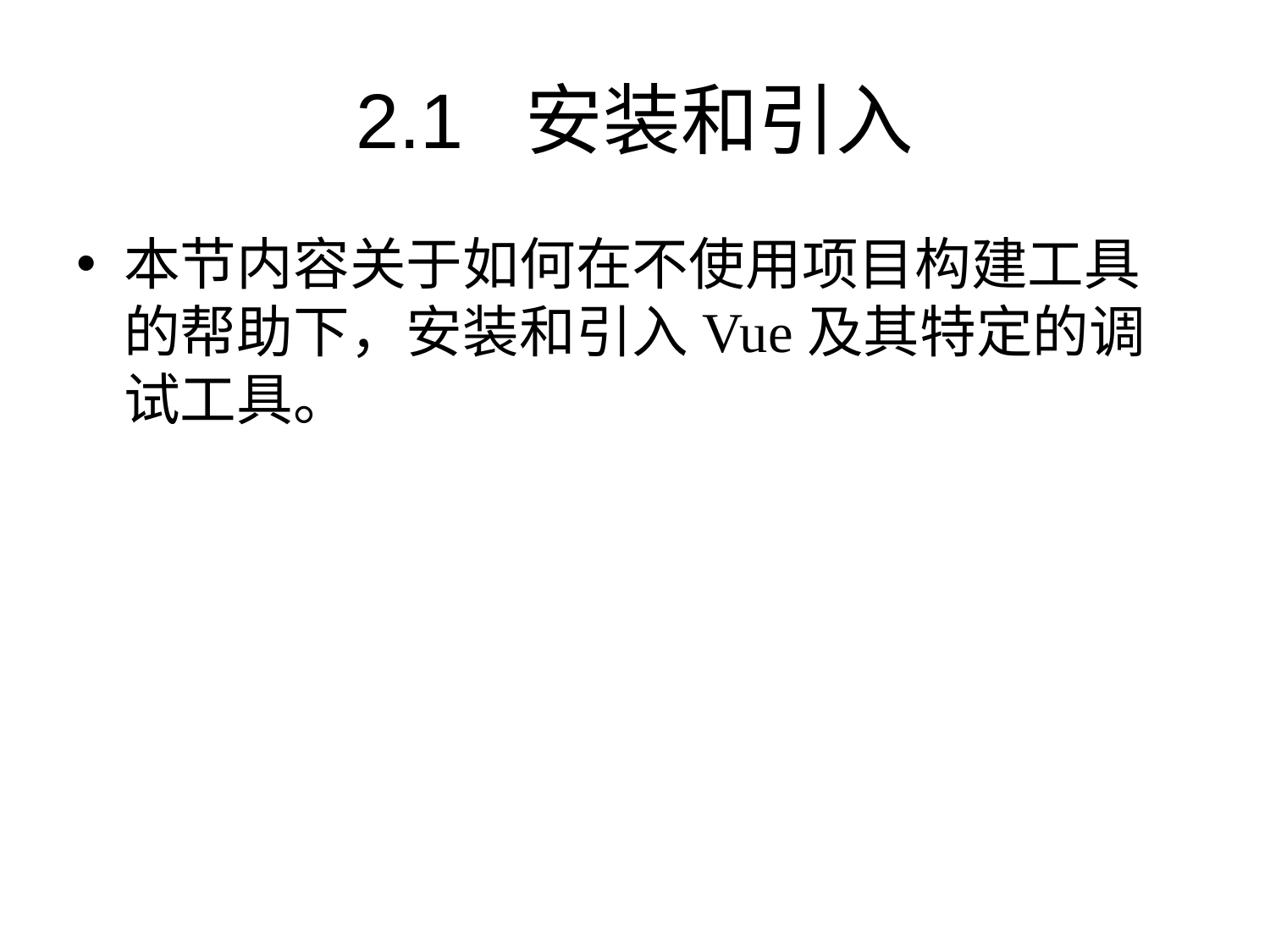

# 2.1  安装和引入
本节内容关于如何在不使用项目构建工具的帮助下，安装和引入Vue及其特定的调试工具。